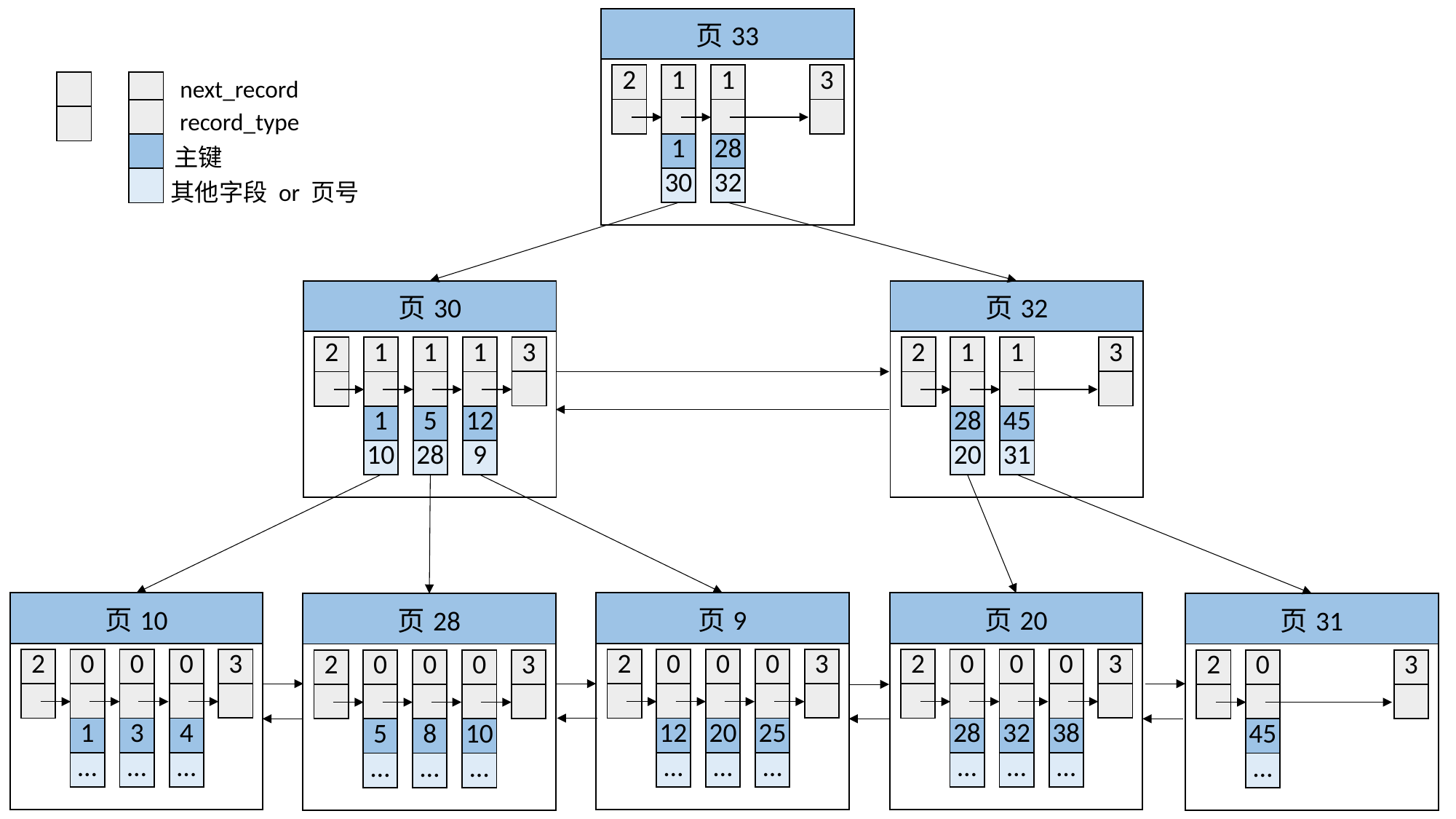

| 页33 |
| --- |
|  |
| 3 |
| --- |
|  |
| 2 |
| --- |
|  |
| 1 |
| --- |
|  |
| 1 |
| 30 |
| 1 |
| --- |
|  |
| 28 |
| 32 |
next_record
|  |
| --- |
|  |
|  |
| --- |
|  |
|  |
|  |
record_type
主键
其他字段 or 页号
| 页30 |
| --- |
|  |
| 页32 |
| --- |
|  |
| 3 |
| --- |
|  |
| 3 |
| --- |
|  |
| 2 |
| --- |
|  |
| 1 |
| --- |
|  |
| 1 |
| 10 |
| 1 |
| --- |
|  |
| 5 |
| 28 |
| 1 |
| --- |
|  |
| 12 |
| 9 |
| 2 |
| --- |
|  |
| 1 |
| --- |
|  |
| 28 |
| 20 |
| 1 |
| --- |
|  |
| 45 |
| 31 |
| 页10 |
| --- |
|  |
| 页9 |
| --- |
|  |
| 页20 |
| --- |
|  |
| 页28 |
| --- |
|  |
| 页31 |
| --- |
|  |
| 3 |
| --- |
|  |
| 3 |
| --- |
|  |
| 3 |
| --- |
|  |
| 2 |
| --- |
|  |
| 0 |
| --- |
|  |
| 1 |
| … |
| 0 |
| --- |
|  |
| 3 |
| … |
| 0 |
| --- |
|  |
| 4 |
| … |
| 2 |
| --- |
|  |
| 0 |
| --- |
|  |
| 12 |
| … |
| 0 |
| --- |
|  |
| 20 |
| … |
| 0 |
| --- |
|  |
| 25 |
| … |
| 2 |
| --- |
|  |
| 0 |
| --- |
|  |
| 28 |
| … |
| 0 |
| --- |
|  |
| 32 |
| … |
| 0 |
| --- |
|  |
| 38 |
| … |
| 3 |
| --- |
|  |
| 3 |
| --- |
|  |
| 2 |
| --- |
|  |
| 0 |
| --- |
|  |
| 5 |
| … |
| 0 |
| --- |
|  |
| 8 |
| … |
| 0 |
| --- |
|  |
| 10 |
| … |
| 2 |
| --- |
|  |
| 0 |
| --- |
|  |
| 45 |
| … |